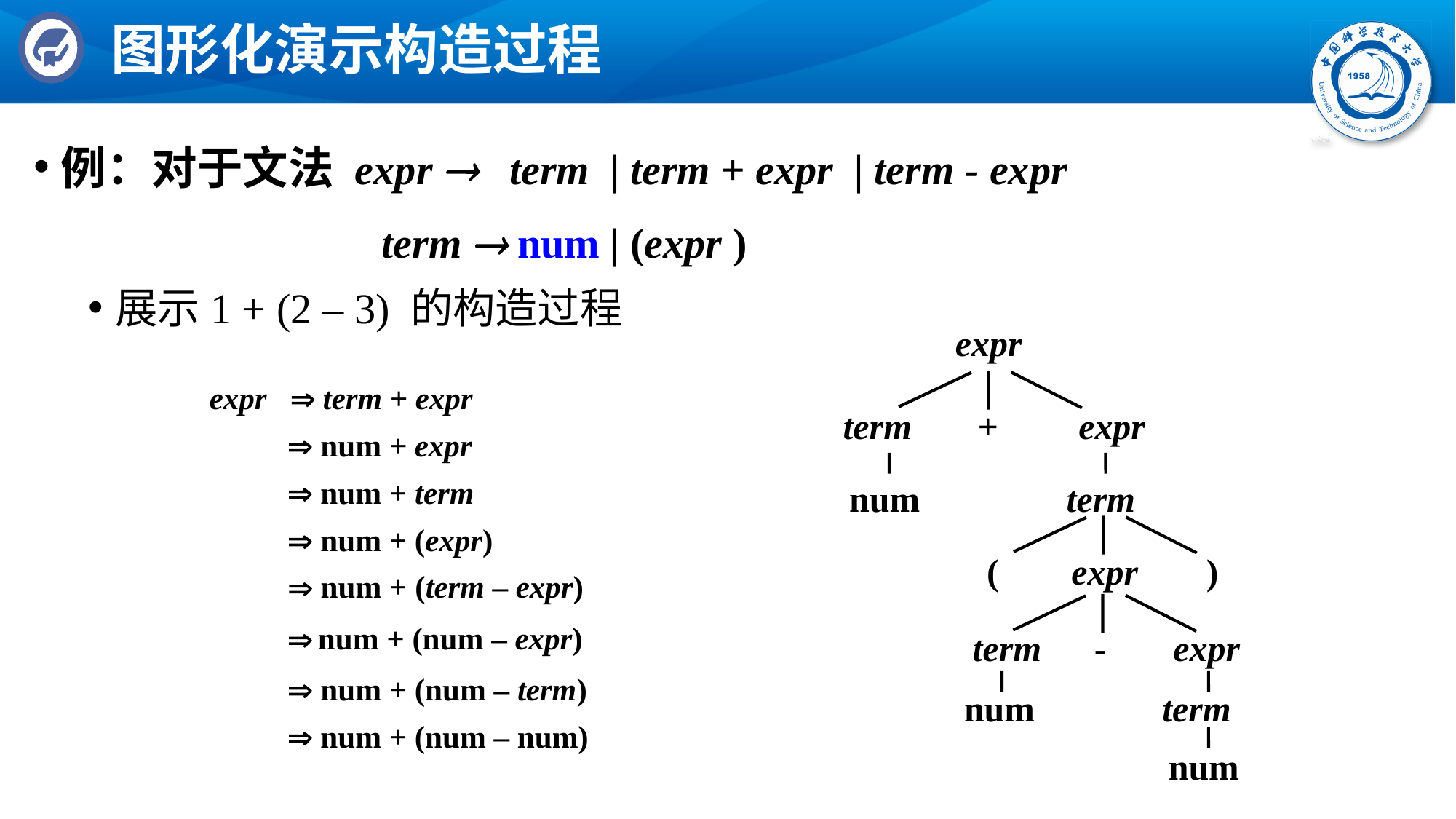

# 图形化演示构造过程
例：对于文法 expr →   term  | term + expr  | term - expr
                                 term → num | (expr )
展示1 + (2 – 3) 的构造过程

expr

+
expr
term

num
term

(
expr
)

-
expr
term

num
term

num
expr   ⇒ term + expr
          ⇒ num + expr
          ⇒ num + term
          ⇒ num + (expr)
	       ⇒ num + (term – expr)
          ⇒ num + (num – expr)
          ⇒ num + (num – term)
          ⇒ num + (num – num)